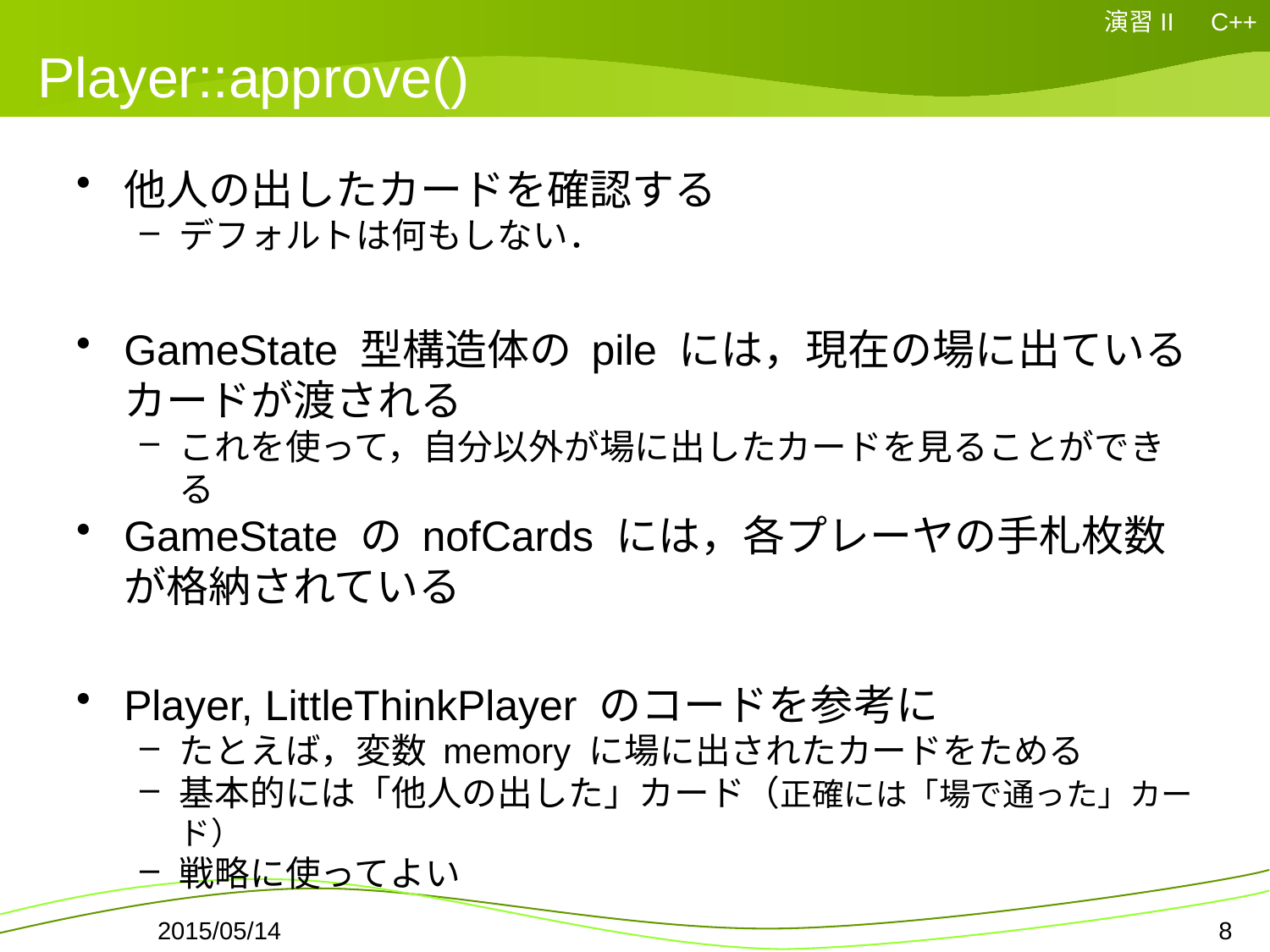

演習II　C++
# Player::approve()
他人の出したカードを確認する
デフォルトは何もしない．

GameState 型構造体の pile には，現在の場に出ているカードが渡される
これを使って，自分以外が場に出したカードを見ることができる
GameState の nofCards には，各プレーヤの手札枚数が格納されている

Player, LittleThinkPlayer のコードを参考に
たとえば，変数 memory に場に出されたカードをためる
基本的には「他人の出した」カード（正確には「場で通った」カード）
戦略に使ってよい
2015/05/14
8